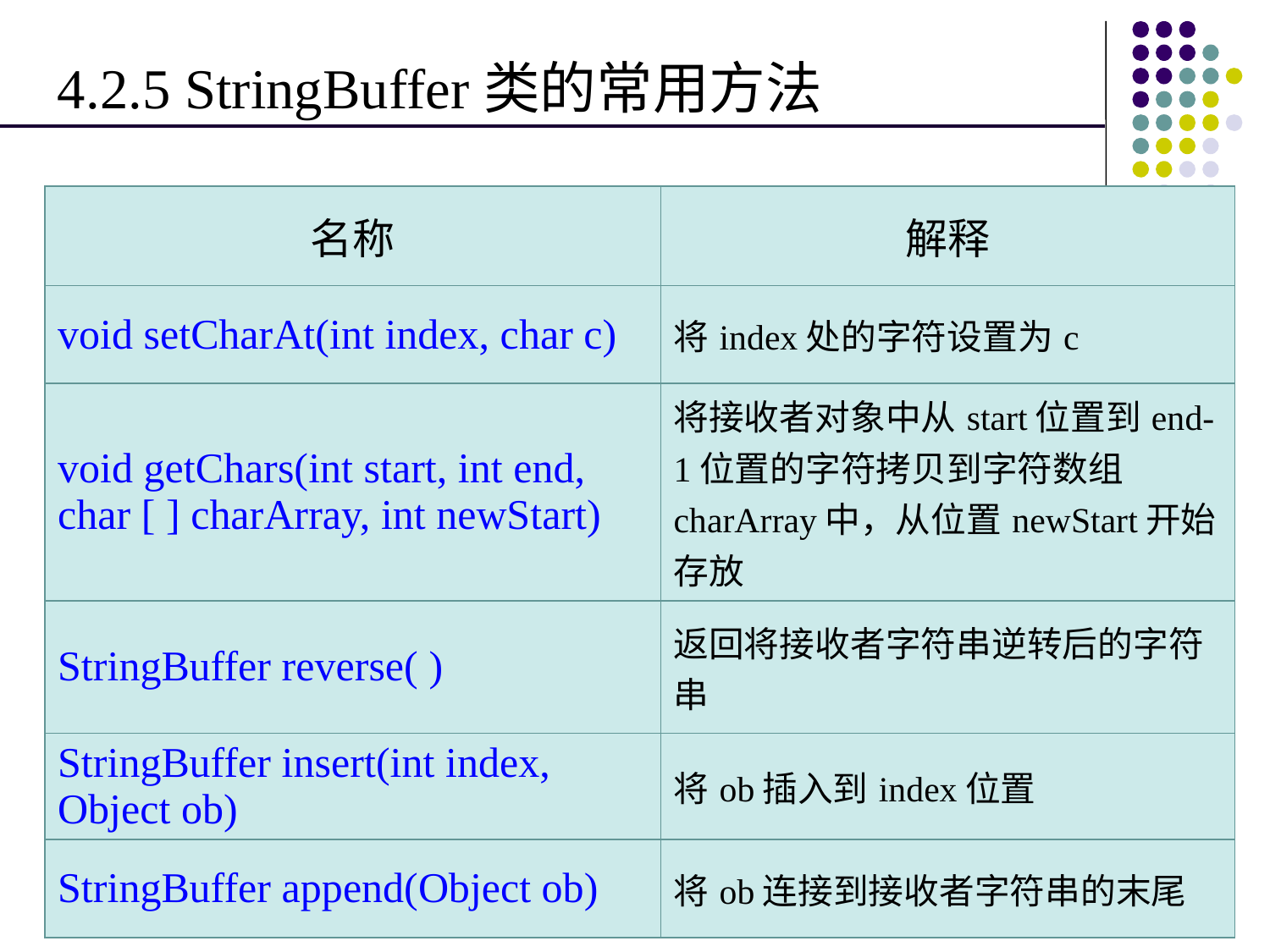

4.2.5 StringBuffer类的常用方法
| 名称 | 解释 |
| --- | --- |
| void setCharAt(int index, char c) | 将index处的字符设置为c |
| void getChars(int start, int end, char [ ] charArray, int newStart) | 将接收者对象中从start位置到end-1位置的字符拷贝到字符数组charArray中，从位置newStart开始存放 |
| StringBuffer reverse( ) | 返回将接收者字符串逆转后的字符串 |
| StringBuffer insert(int index, Object ob) | 将ob插入到index位置 |
| StringBuffer append(Object ob) | 将ob连接到接收者字符串的末尾 |